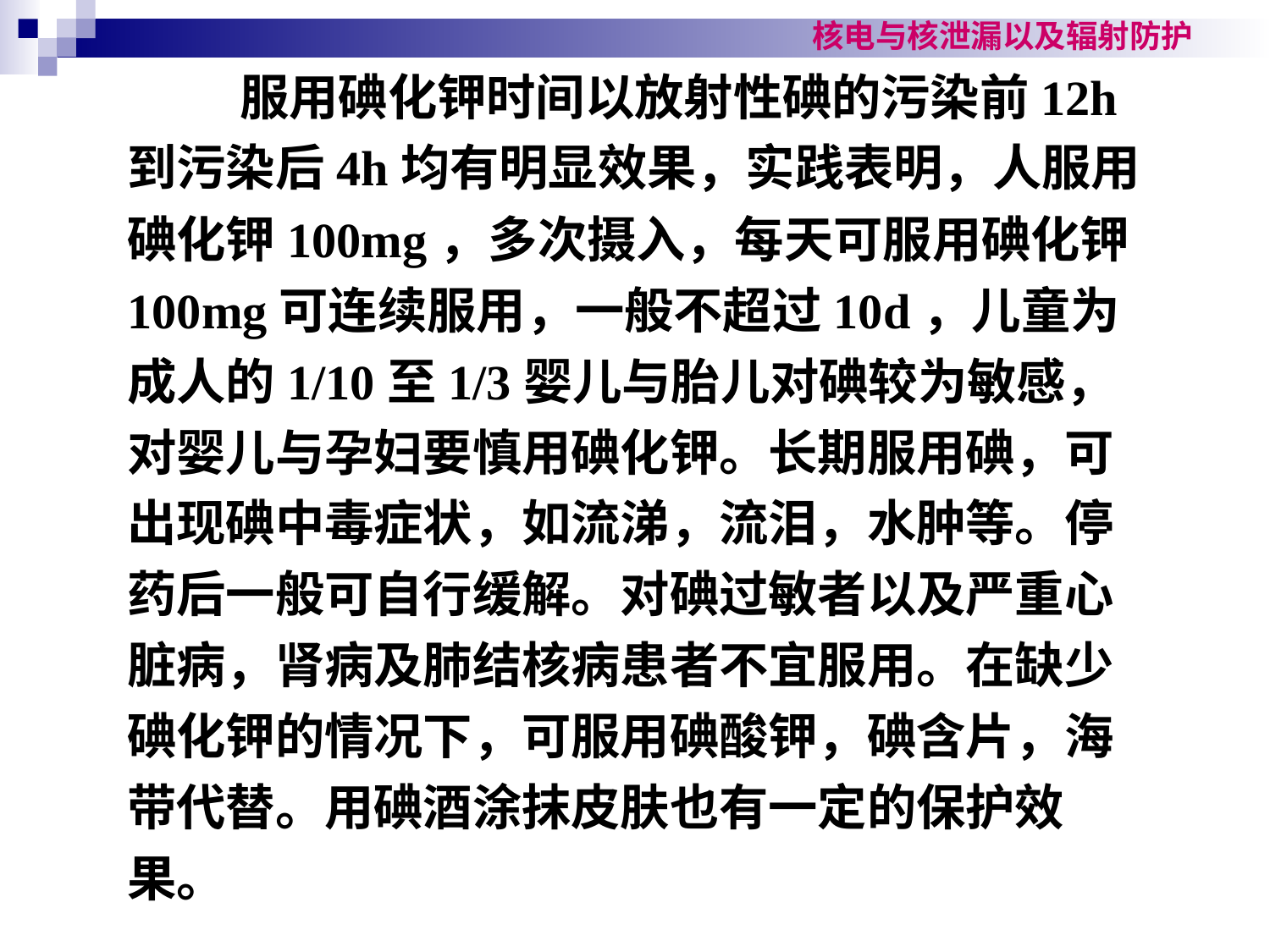

服用碘化钾时间以放射性碘的污染前12h到污染后4h均有明显效果，实践表明，人服用碘化钾100mg，多次摄入，每天可服用碘化钾100mg可连续服用，一般不超过10d，儿童为成人的1/10至1/3婴儿与胎儿对碘较为敏感，对婴儿与孕妇要慎用碘化钾。长期服用碘，可出现碘中毒症状，如流涕，流泪，水肿等。停药后一般可自行缓解。对碘过敏者以及严重心脏病，肾病及肺结核病患者不宜服用。在缺少碘化钾的情况下，可服用碘酸钾，碘含片，海带代替。用碘酒涂抹皮肤也有一定的保护效果。